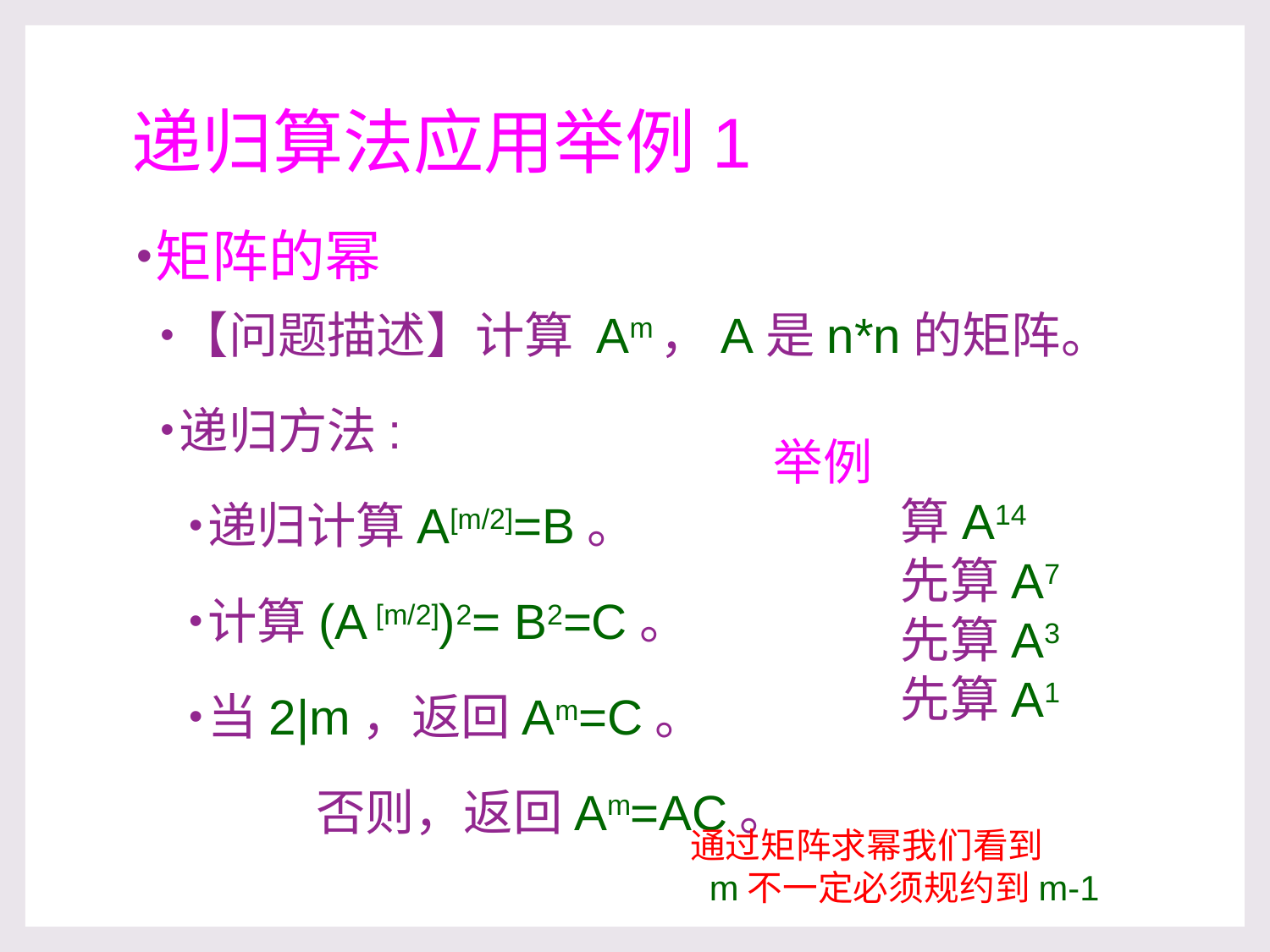

# 递归算法应用举例1
矩阵的幂
【问题描述】计算 Am，A是n*n的矩阵。
递归方法:
递归计算A[m/2]=B。
计算(A [m/2])2= B2=C。
当2|m，返回Am=C。
	否则，返回Am=AC。
举例
	算A14
	先算A7
	先算A3
	先算A1
通过矩阵求幂我们看到
  m不一定必须规约到m-1